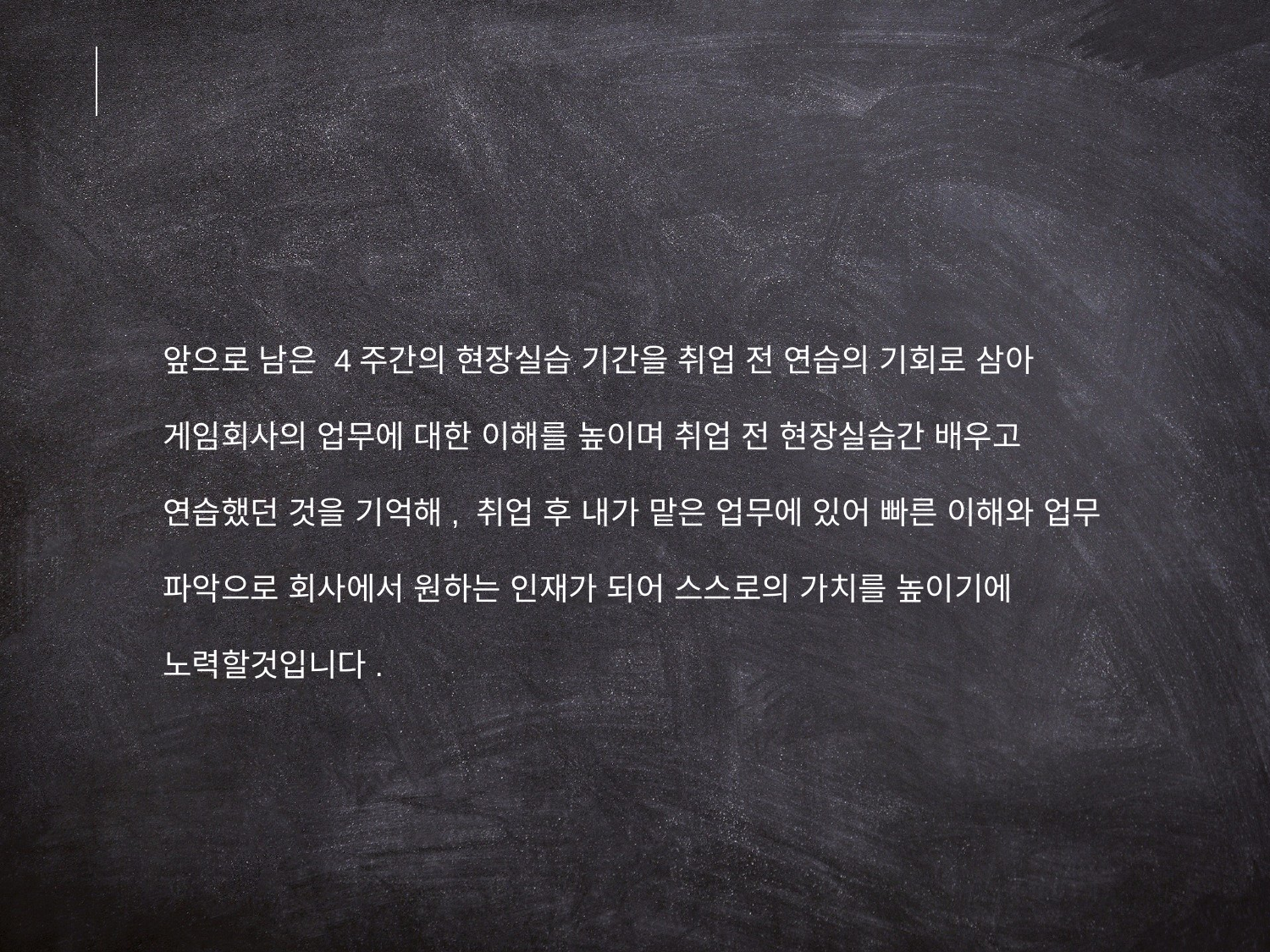

4
4
향후 계획
앞으로 남은 4주간의 현장실습 기간을 취업 전 연습의 기회로 삼아 게임회사의 업무에 대한 이해를 높이며 취업 전 현장실습간 배우고 연습했던 것을 기억해, 취업 후 내가 맡은 업무에 있어 빠른 이해와 업무 파악으로 회사에서 원하는 인재가 되어 스스로의 가치를 높이기에 노력할것입니다.